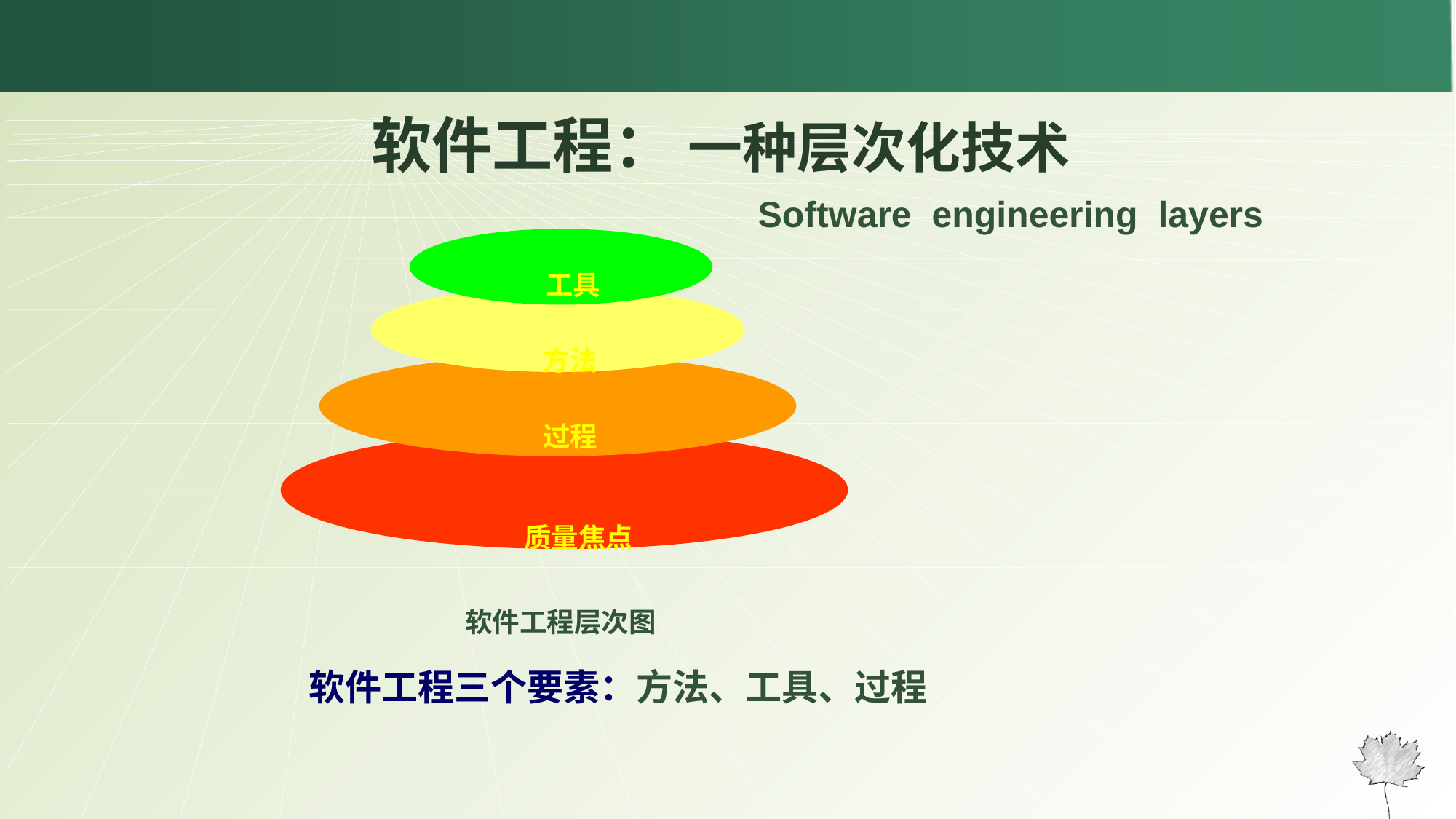

# 软件工程： 一种层次化技术
Software  engineering  layers

工具

方法

过程

质量焦点
	软件工程层次图

软件工程三个要素：方法、工具、过程